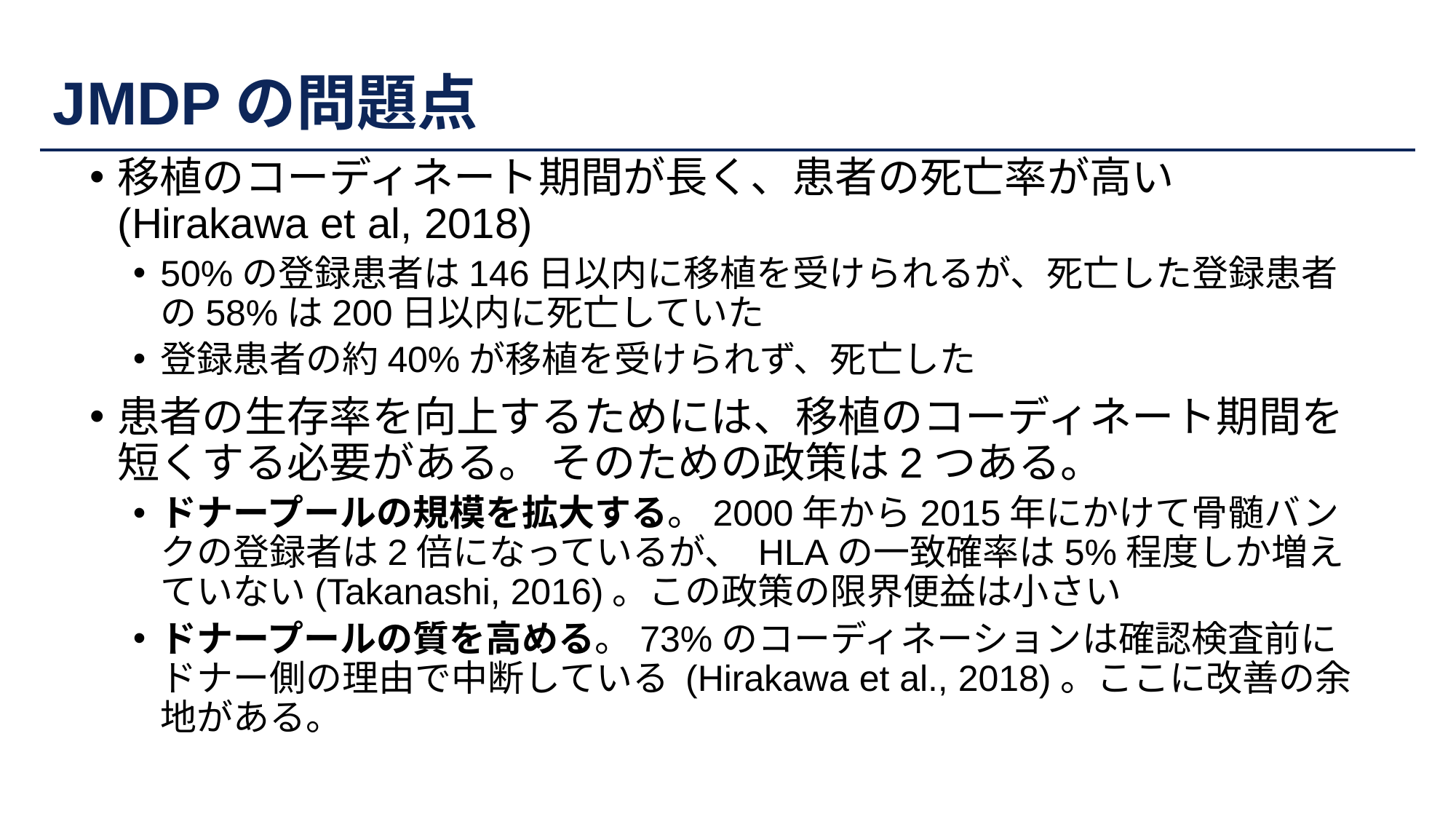

# JMDPの問題点
移植のコーディネート期間が長く、患者の死亡率が高い(Hirakawa et al, 2018)
50%の登録患者は146日以内に移植を受けられるが、死亡した登録患者の58%は200日以内に死亡していた
登録患者の約40%が移植を受けられず、死亡した
患者の生存率を向上するためには、移植のコーディネート期間を短くする必要がある。 そのための政策は2つある。
ドナープールの規模を拡大する。2000年から2015年にかけて骨髄バンクの登録者は2倍になっているが、 HLAの一致確率は5%程度しか増えていない(Takanashi, 2016)。この政策の限界便益は小さい
ドナープールの質を高める。73%のコーディネーションは確認検査前にドナー側の理由で中断している (Hirakawa et al., 2018)。ここに改善の余地がある。